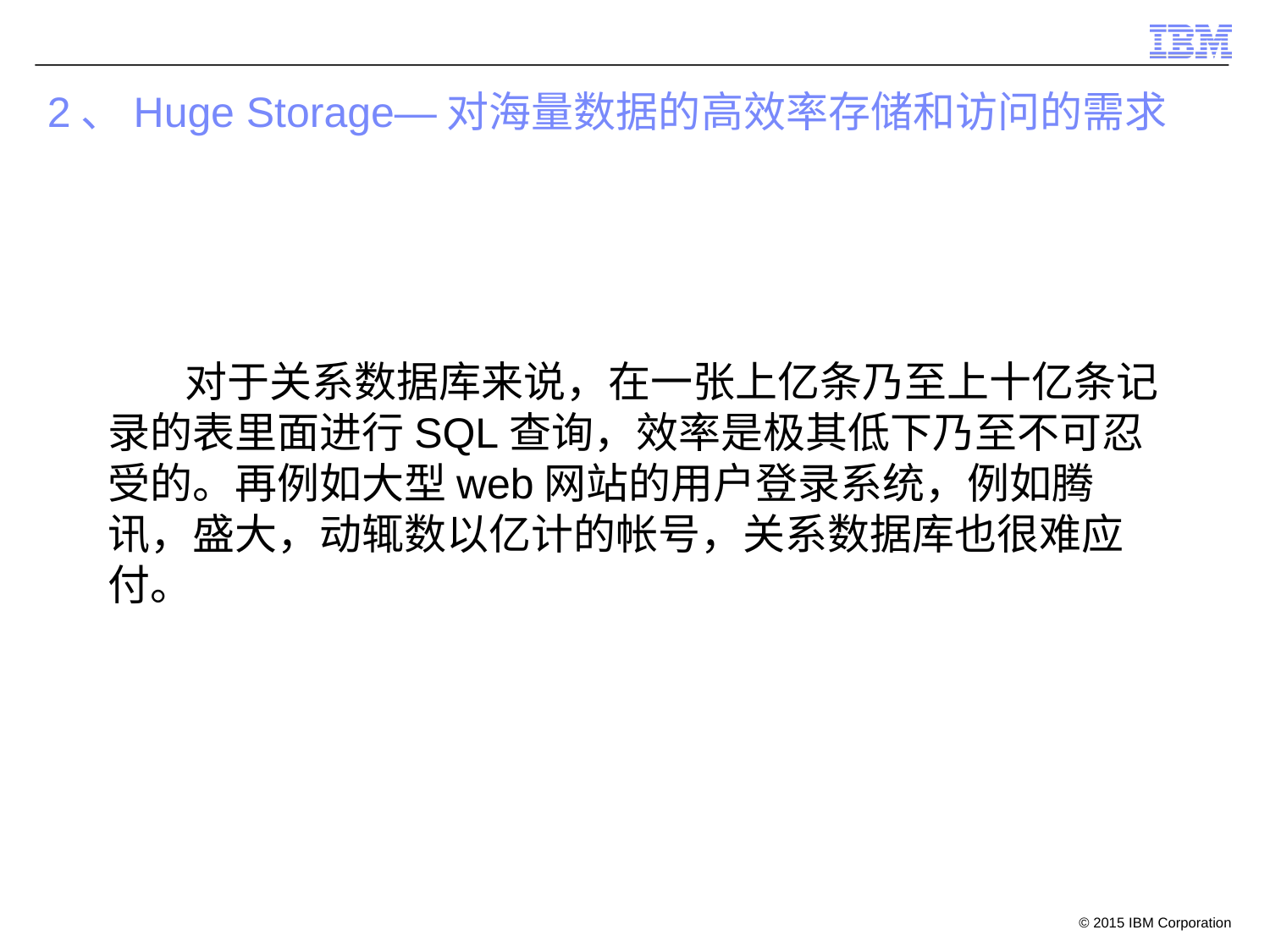

2、Huge Storage—对海量数据的高效率存储和访问的需求

       对于关系数据库来说，在一张上亿条乃至上十亿条记录的表里面进行SQL查询，效率是极其低下乃至不可忍受的。再例如大型web网站的用户登录系统，例如腾讯，盛大，动辄数以亿计的帐号，关系数据库也很难应付。